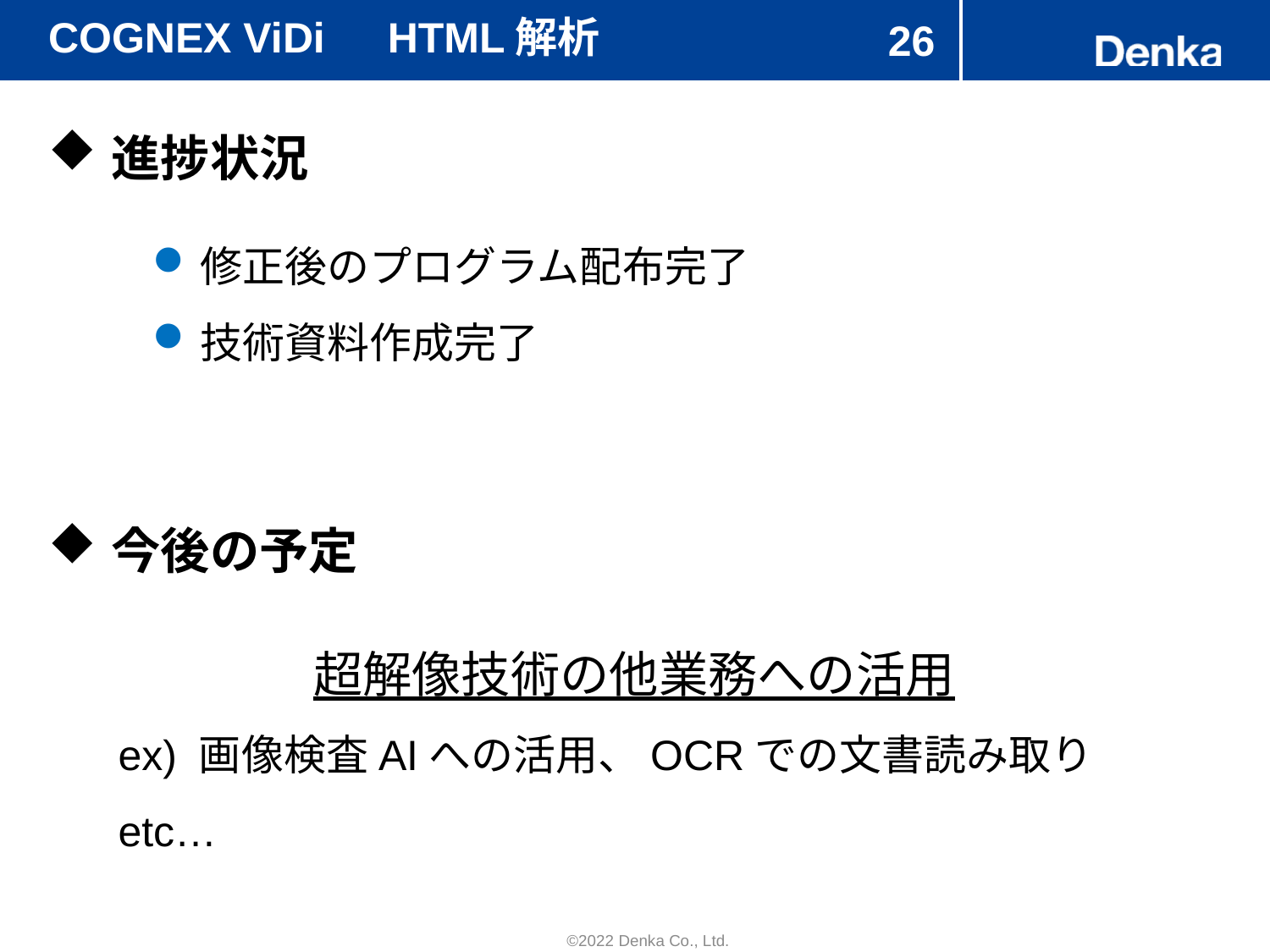

# COGNEX ViDi　HTML解析
26
進捗状況
修正後のプログラム配布完了
技術資料作成完了
今後の予定
超解像技術の他業務への活用
ex) 画像検査AIへの活用、OCRでの文書読み取り etc…